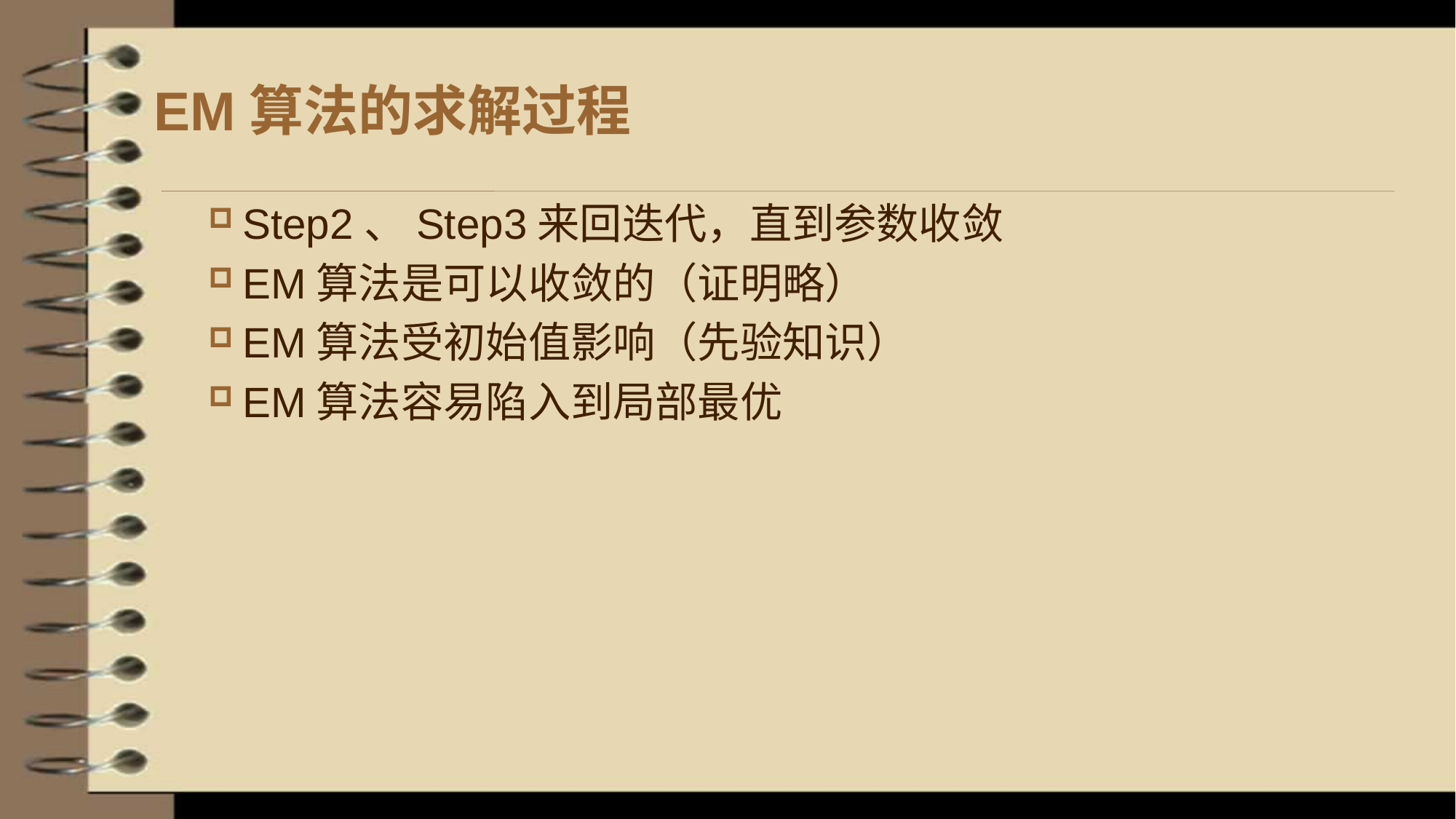

# EM算法的求解过程
Step2、Step3来回迭代，直到参数收敛
EM算法是可以收敛的（证明略）
EM算法受初始值影响（先验知识）
EM算法容易陷入到局部最优